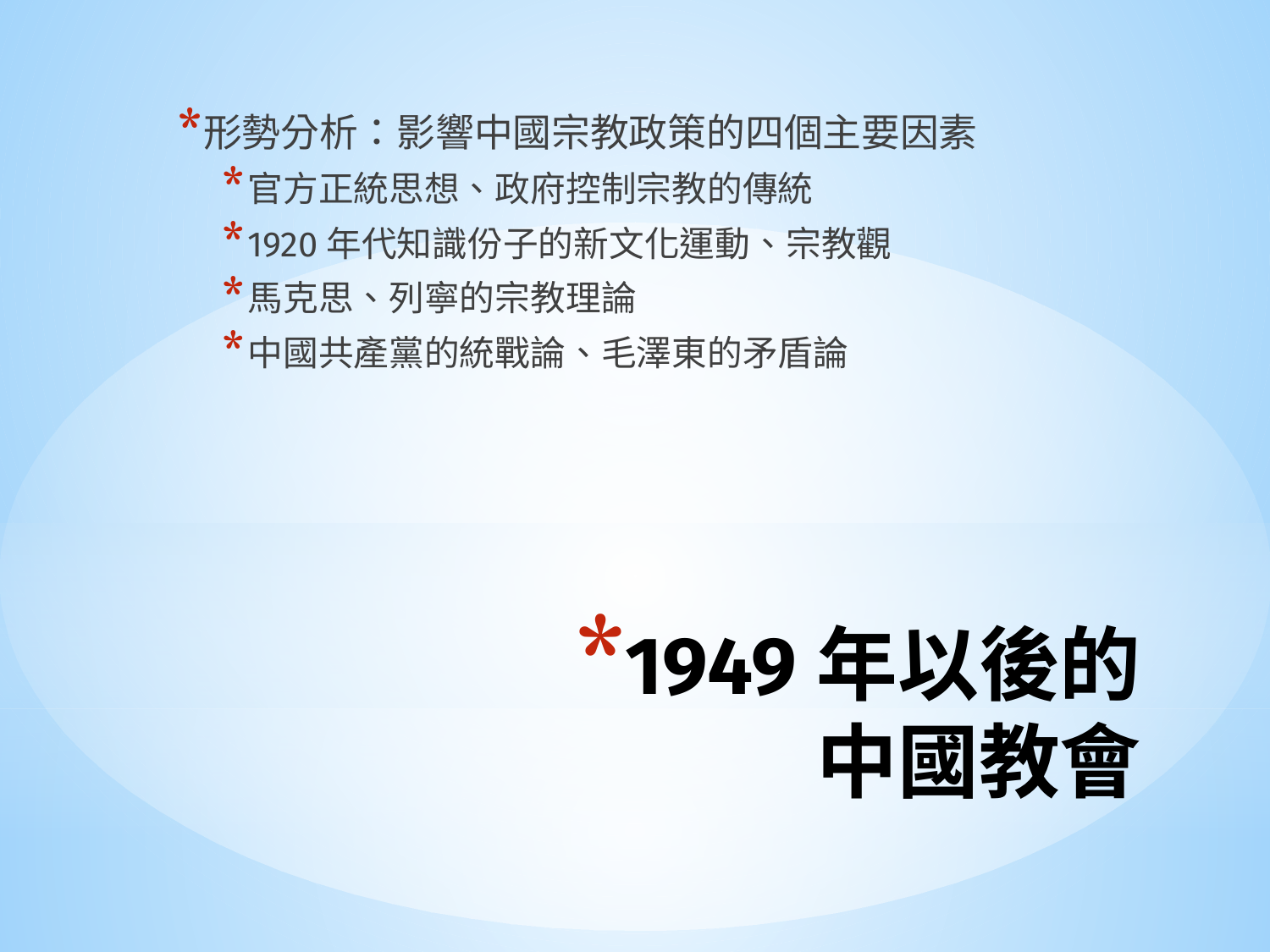

形勢分析：影響中國宗教政策的四個主要因素
官方正統思想、政府控制宗教的傳統
1920年代知識份子的新文化運動、宗教觀
馬克思、列寧的宗教理論
中國共產黨的統戰論、毛澤東的矛盾論
# 1949年以後的 中國教會